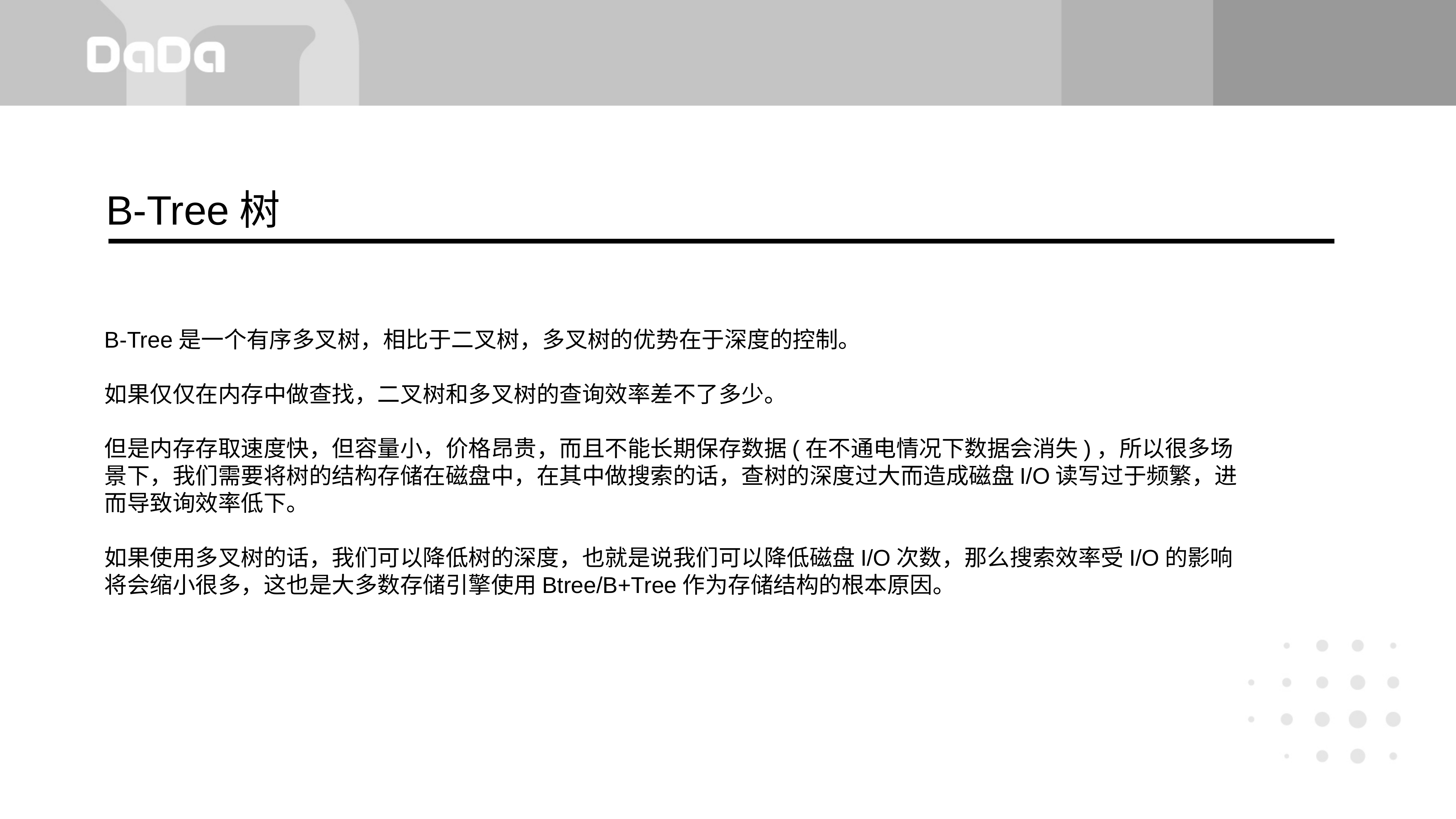

B-Tree树
B-Tree是一个有序多叉树，相比于二叉树，多叉树的优势在于深度的控制。

如果仅仅在内存中做查找，二叉树和多叉树的查询效率差不了多少。

但是内存存取速度快，但容量小，价格昂贵，而且不能长期保存数据(在不通电情况下数据会消失)，所以很多场景下，我们需要将树的结构存储在磁盘中，在其中做搜索的话，查树的深度过大而造成磁盘I/O读写过于频繁，进而导致询效率低下。

如果使用多叉树的话，我们可以降低树的深度，也就是说我们可以降低磁盘I/O次数，那么搜索效率受I/O的影响将会缩小很多，这也是大多数存储引擎使用Btree/B+Tree作为存储结构的根本原因。